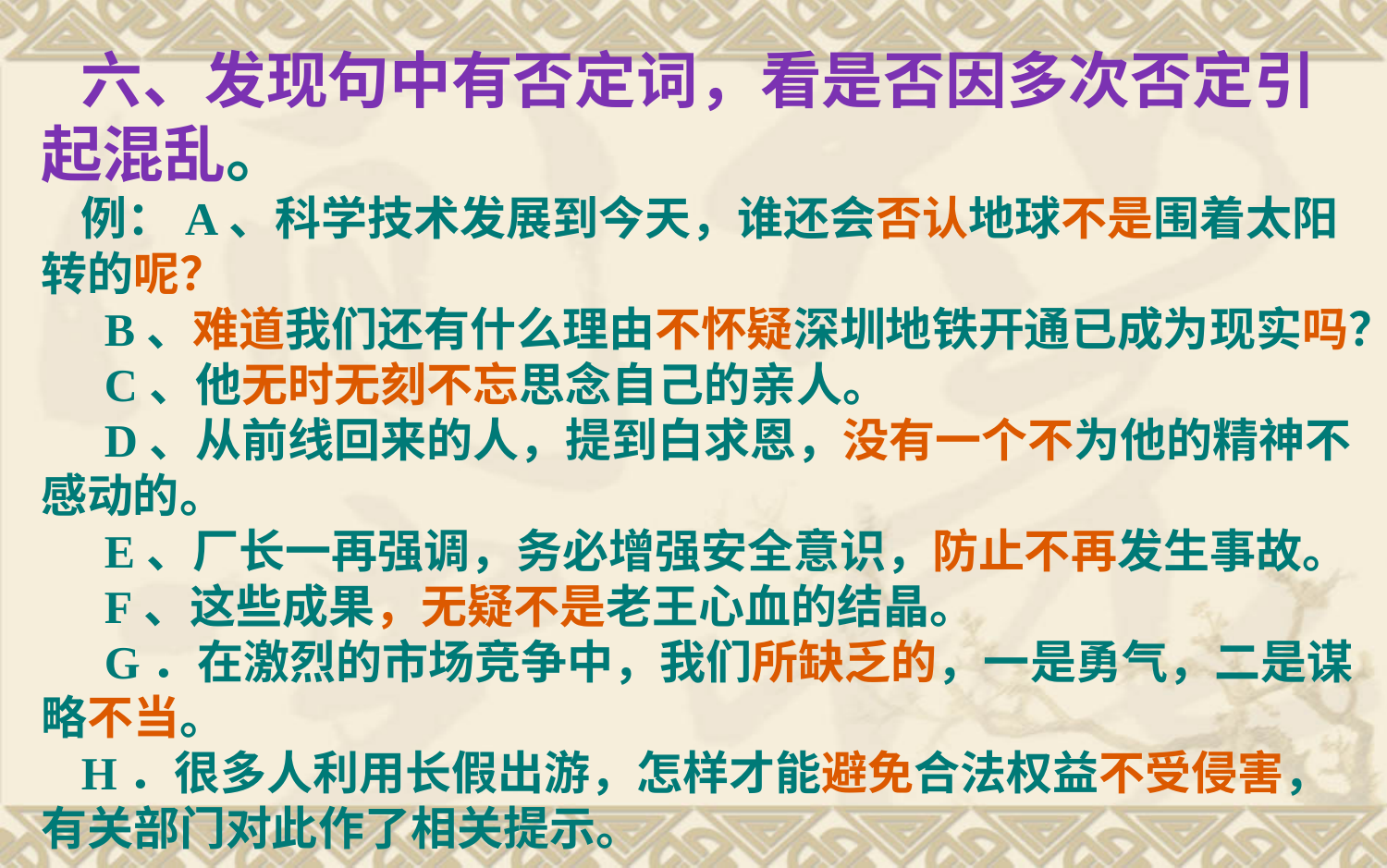

六、发现句中有否定词，看是否因多次否定引起混乱。
例：A、科学技术发展到今天，谁还会否认地球不是围着太阳转的呢？
  B、难道我们还有什么理由不怀疑深圳地铁开通已成为现实吗？
  C、他无时无刻不忘思念自己的亲人。
  D、从前线回来的人，提到白求恩，没有一个不为他的精神不感动的。
  E、厂长一再强调，务必增强安全意识，防止不再发生事故。
  F、这些成果，无疑不是老王心血的结晶。
  G．在激烈的市场竞争中，我们所缺乏的，一是勇气，二是谋略不当。
H．很多人利用长假出游，怎样才能避免合法权益不受侵害，有关部门对此作了相关提示。